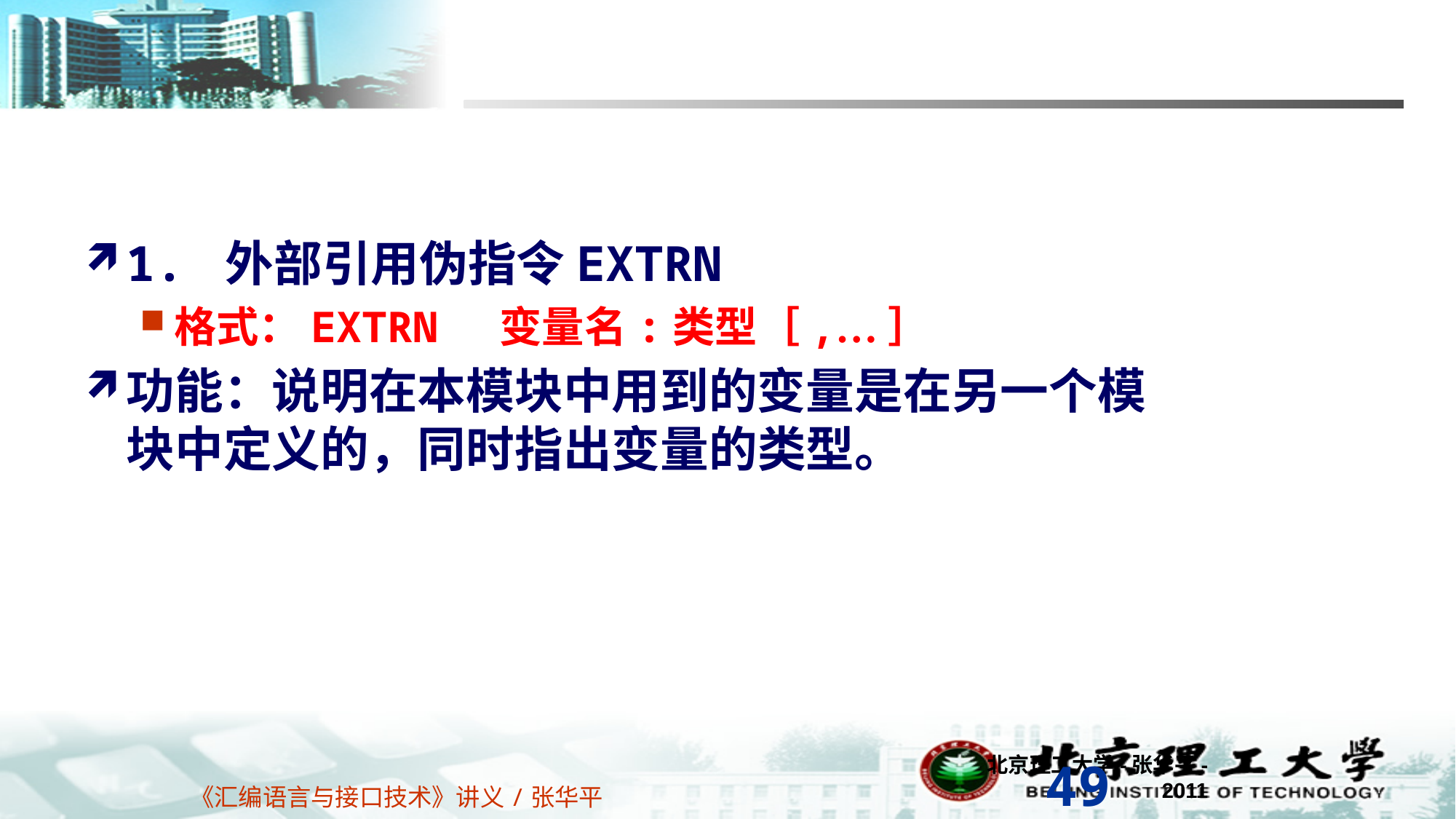

1. 外部引用伪指令EXTRN
格式：EXTRN  变量名:类型［,…］
功能：说明在本模块中用到的变量是在另一个模块中定义的，同时指出变量的类型。
北京理工大学-张华平-2011
49